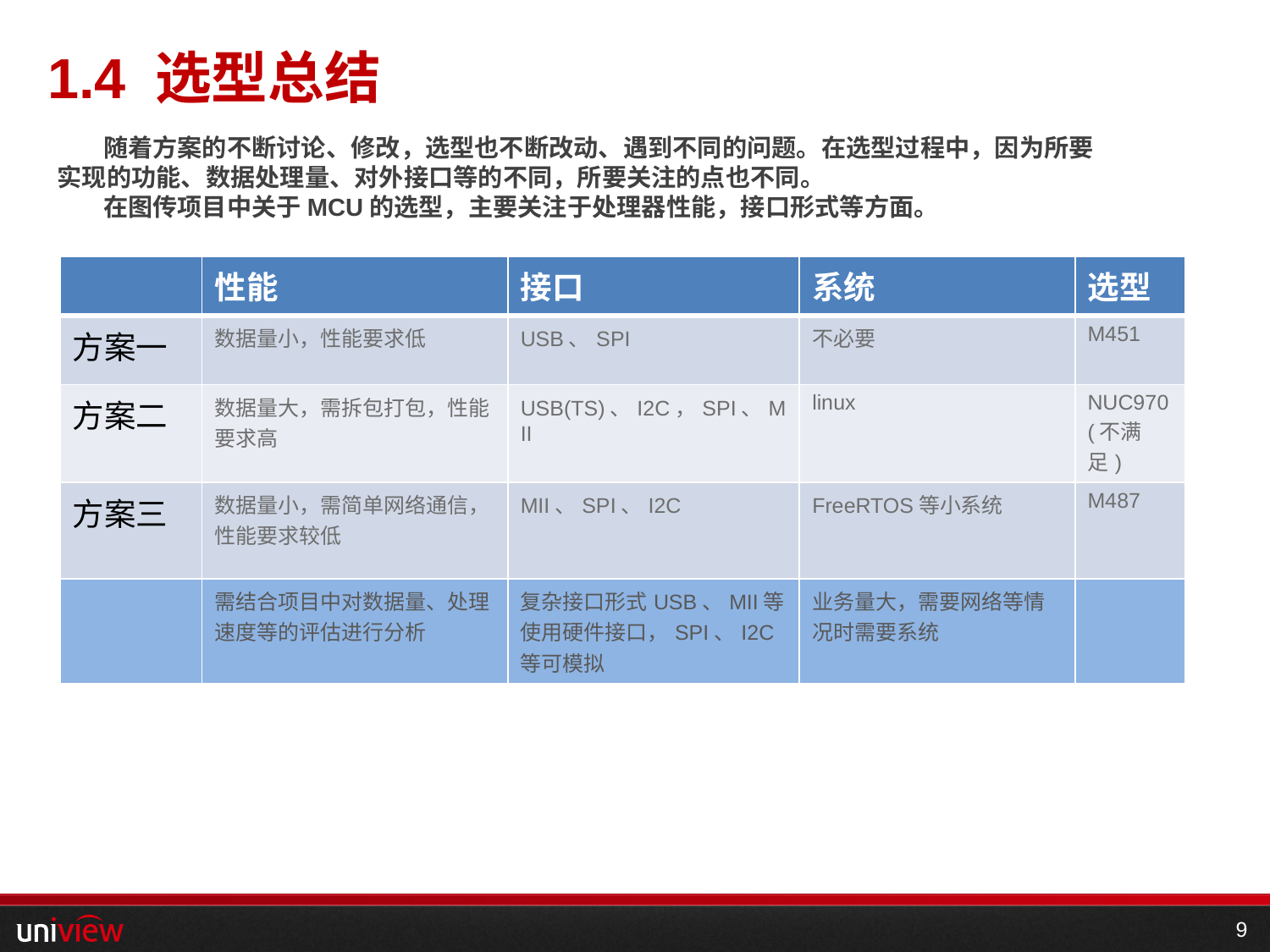

1.4 选型总结
       随着方案的不断讨论、修改，选型也不断改动、遇到不同的问题。在选型过程中，因为所要实现的功能、数据处理量、对外接口等的不同，所要关注的点也不同。
       在图传项目中关于MCU的选型，主要关注于处理器性能，接口形式等方面。

在图传项目中关于MCU的选型，主要关注于处理器性能，接口形式等方面。

方案一中，数据量较小，并且主要的无线收发芯片Si4463可以采用性能较低的8051系列单片机实现（官方评估板），故对Si4463的评估工作减少，主要侧重与USB接口方面的数据。选型时可以选择一款成熟的带有USB接口，官方具有USB库移植的MCU。

方案二中，MCU的主要工作在数据处理方面，并且根据ITE人员介绍，数据处理需要消耗大量CPU资源，需要选用性能较强的MCU；并且需要支持网络通信，可以选用支持linux系统的MCU。

方案三中，MCU无需处理大量数据，但需要进行网络通信，数据量小，采用支持网络的MCU。
|  | 性能 | 接口 | 系统 | 选型 |
| --- | --- | --- | --- | --- |
| 方案一 | 数据量小，性能要求低 | USB、SPI | 不必要 | M451 |
| 方案二 | 数据量大，需拆包打包，性能要求高 | USB(TS)、I2C，SPI、MII | linux | NUC970(不满足) |
| 方案三 | 数据量小，需简单网络通信，性能要求较低 | MII、SPI、I2C | FreeRTOS等小系统 | M487 |
|  | 需结合项目中对数据量、处理速度等的评估进行分析 | 复杂接口形式USB、MII等使用硬件接口，SPI、I2C等可模拟 | 业务量大，需要网络等情况时需要系统 |  |